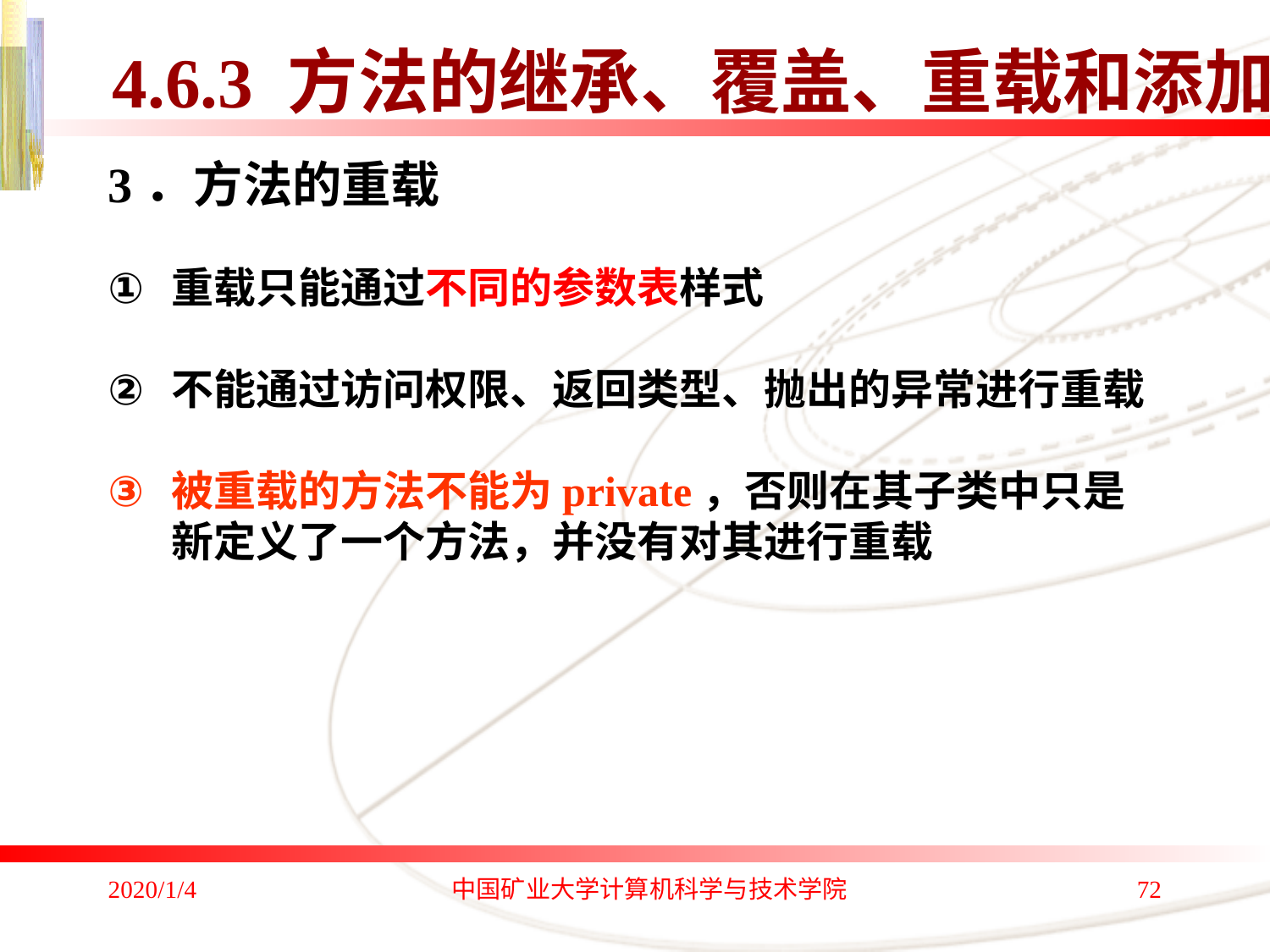

# 4.6.3 方法的继承、覆盖、重载和添加
3．方法的重载

重载只能通过不同的参数表样式

不能通过访问权限、返回类型、抛出的异常进行重载

被重载的方法不能为private，否则在其子类中只是新定义了一个方法，并没有对其进行重载
2020/1/4
中国矿业大学计算机科学与技术学院
72